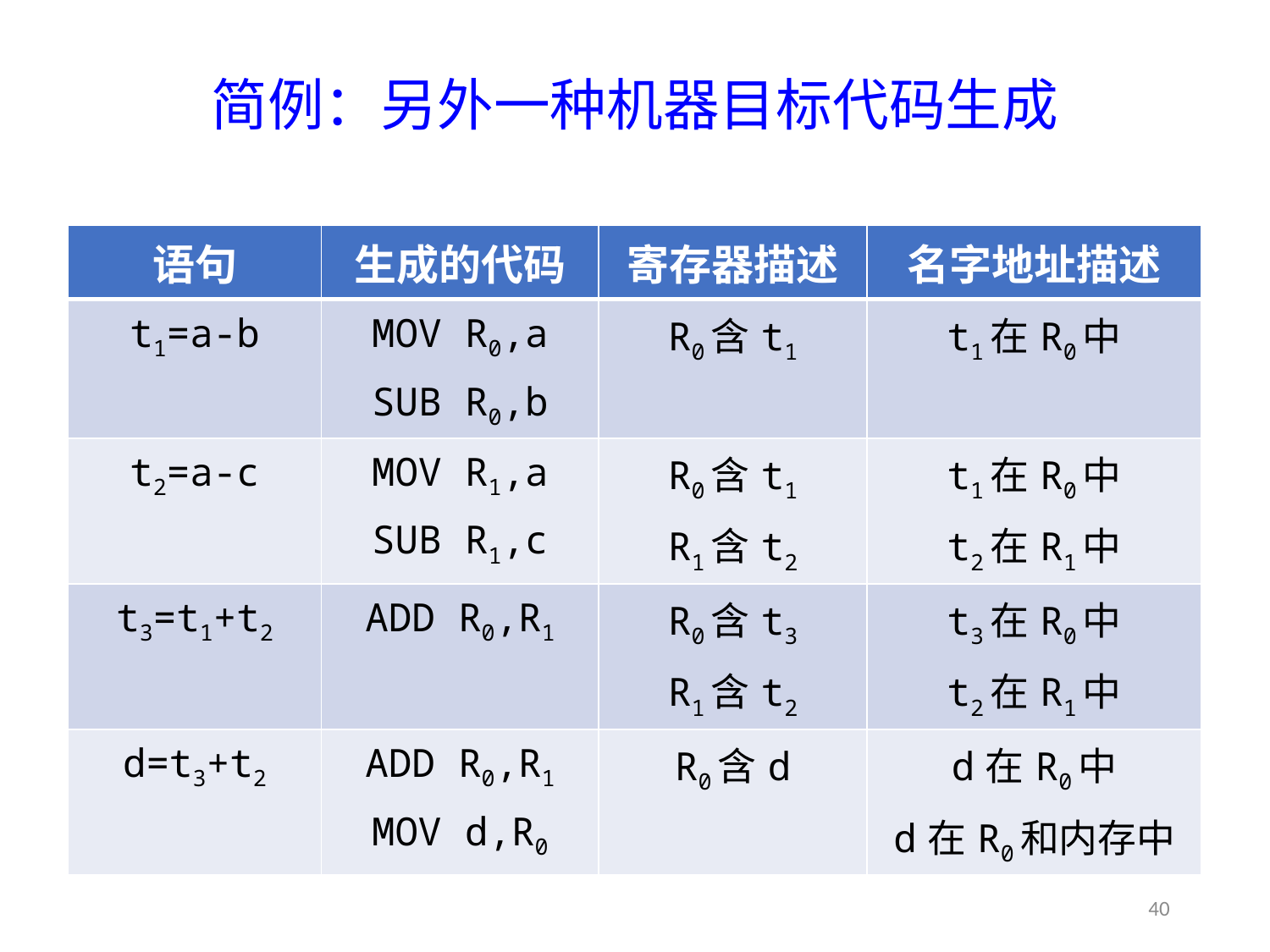

# 简例：另外一种机器目标代码生成
| 语句 | 生成的代码 | 寄存器描述 | 名字地址描述 |
| --- | --- | --- | --- |
| t1=a-b | MOV R0,a SUB R0,b | R0含t1 | t1在R0中 |
| t2=a-c | MOV R1,a SUB R1,c | R0含t1 R1含t2 | t1在R0中 t2在R1中 |
| t3=t1+t2 | ADD R0,R1 | R0含t3 R1含t2 | t3在R0中 t2在R1中 |
| d=t3+t2 | ADD R0,R1 MOV d,R0 | R0含d | d在R0中 d在R0和内存中 |
40